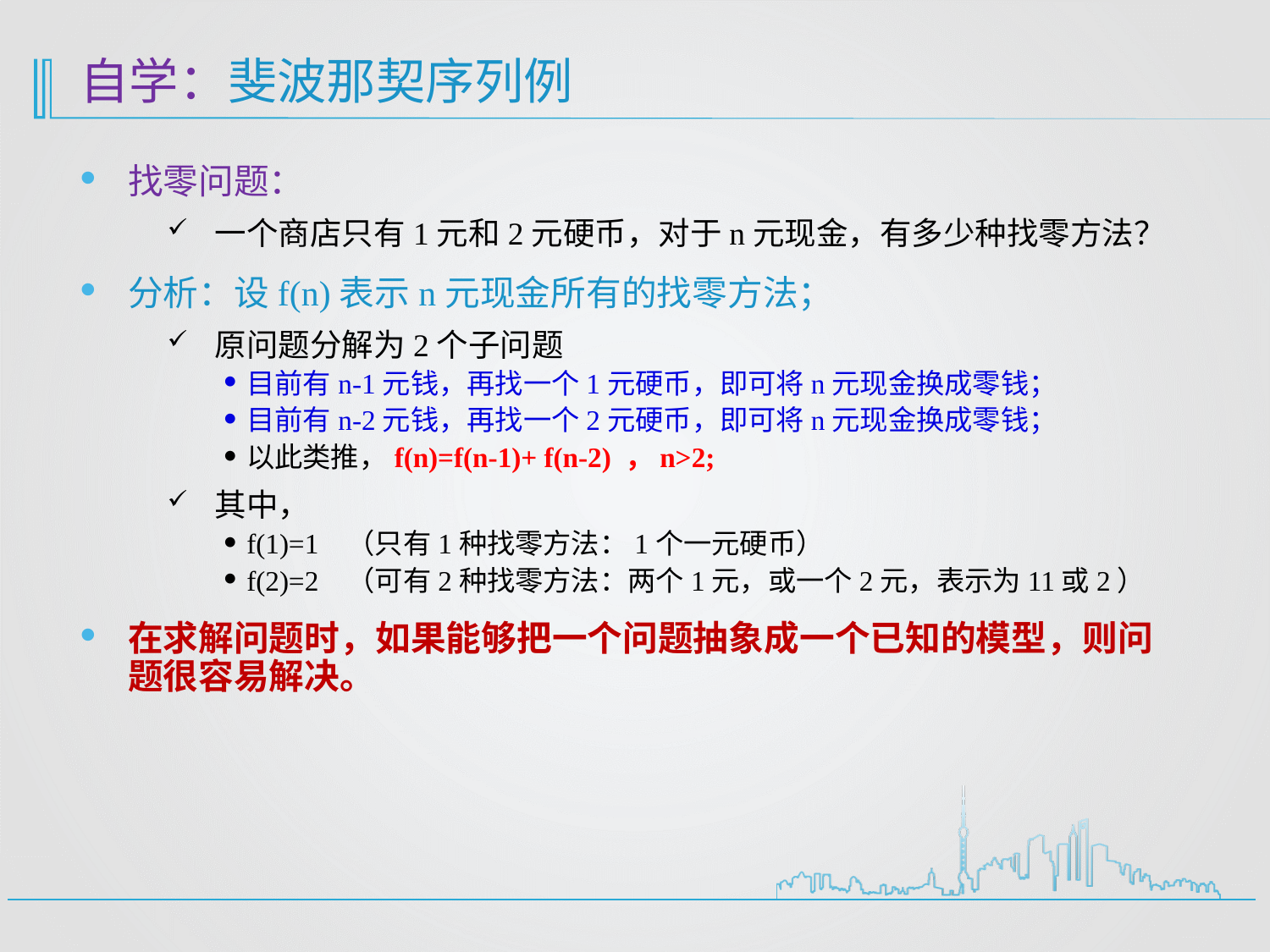

# 自学：斐波那契序列例
找零问题：
一个商店只有1元和2元硬币，对于n元现金，有多少种找零方法？
分析：设f(n)表示n元现金所有的找零方法；
原问题分解为2个子问题
目前有n-1元钱，再找一个1元硬币，即可将n元现金换成零钱；
目前有n-2元钱，再找一个2元硬币，即可将n元现金换成零钱；
以此类推，f(n)=f(n-1)+ f(n-2) ，n>2;
其中，
f(1)=1   （只有1种找零方法：1个一元硬币）
f(2)=2   （可有2种找零方法：两个1元，或一个2元，表示为11或2）
在求解问题时，如果能够把一个问题抽象成一个已知的模型，则问题很容易解决。